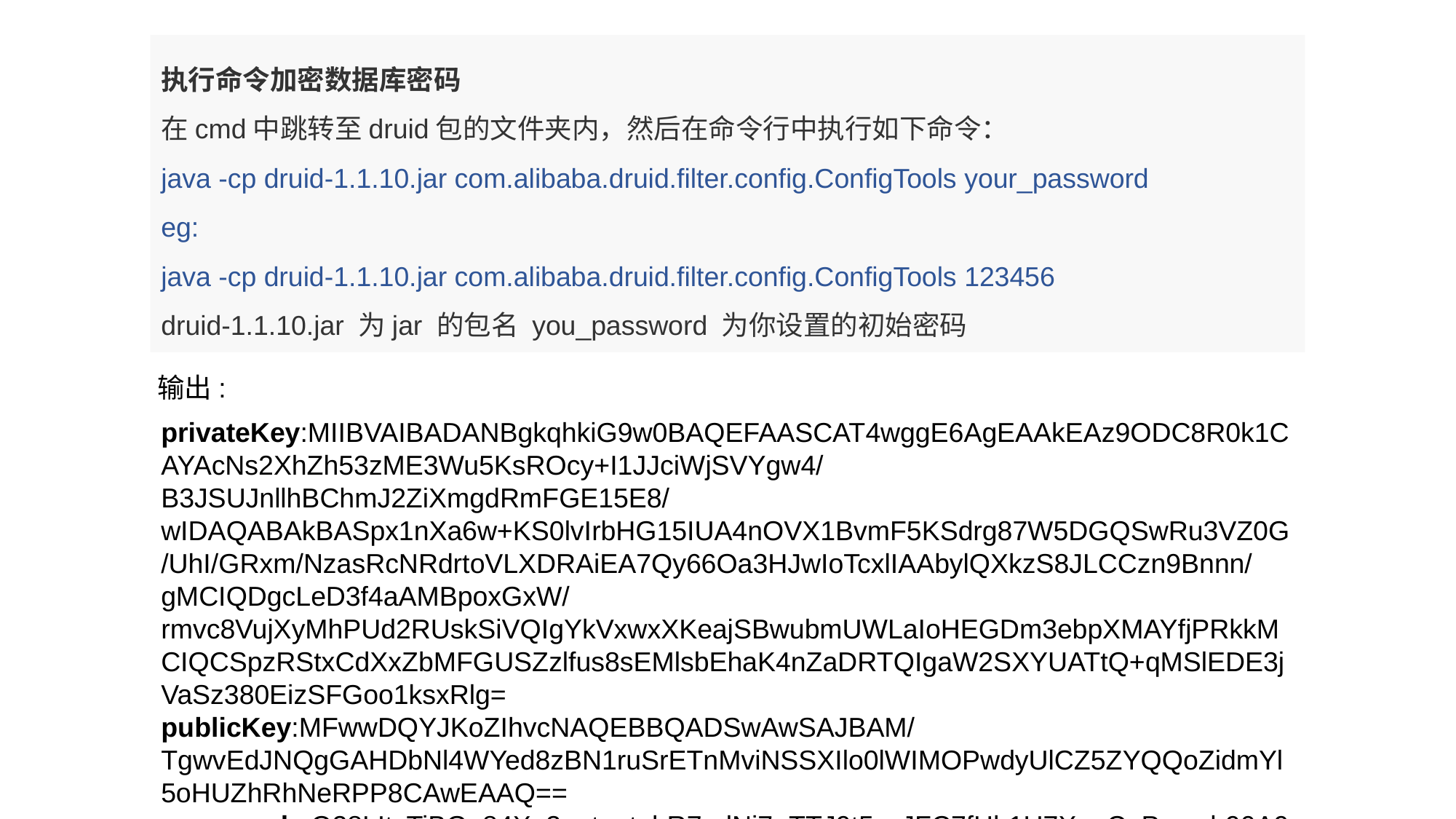

执行命令加密数据库密码
在cmd中跳转至druid包的文件夹内，然后在命令行中执行如下命令：
java -cp druid-1.1.10.jar com.alibaba.druid.filter.config.ConfigTools your_password
eg:
java -cp druid-1.1.10.jar com.alibaba.druid.filter.config.ConfigTools 123456
druid-1.1.10.jar 为jar 的包名 you_password 为你设置的初始密码
输出:
privateKey:MIIBVAIBADANBgkqhkiG9w0BAQEFAASCAT4wggE6AgEAAkEAz9ODC8R0k1CAYAcNs2XhZh53zME3Wu5KsROcy+I1JJciWjSVYgw4/B3JSUJnllhBChmJ2ZiXmgdRmFGE15E8/wIDAQABAkBASpx1nXa6w+KS0lvIrbHG15IUA4nOVX1BvmF5KSdrg87W5DGQSwRu3VZ0G/UhI/GRxm/NzasRcNRdrtoVLXDRAiEA7Qy66Oa3HJwIoTcxlIAAbylQXkzS8JLCCzn9Bnnn/gMCIQDgcLeD3f4aAMBpoxGxW/rmvc8VujXyMhPUd2RUskSiVQIgYkVxwxXKeajSBwubmUWLaIoHEGDm3ebpXMAYfjPRkkMCIQCSpzRStxCdXxZbMFGUSZzlfus8sEMlsbEhaK4nZaDRTQIgaW2SXYUATtQ+qMSlEDE3jVaSz380EizSFGoo1ksxRlg=
publicKey:MFwwDQYJKoZIhvcNAQEBBQADSwAwSAJBAM/TgwvEdJNQgGAHDbNl4WYed8zBN1ruSrETnMviNSSXIlo0lWIMOPwdyUlCZ5ZYQQoZidmYl5oHUZhRhNeRPP8CAwEAAQ==
password:eQ28LItcTiBGp84Xu3gptuptnbR7ndNi7+TTJ9t5ycJFC7fHh1U7XoqCoPe+wb90A9axbeZXiKJSvGY06TRB4A==